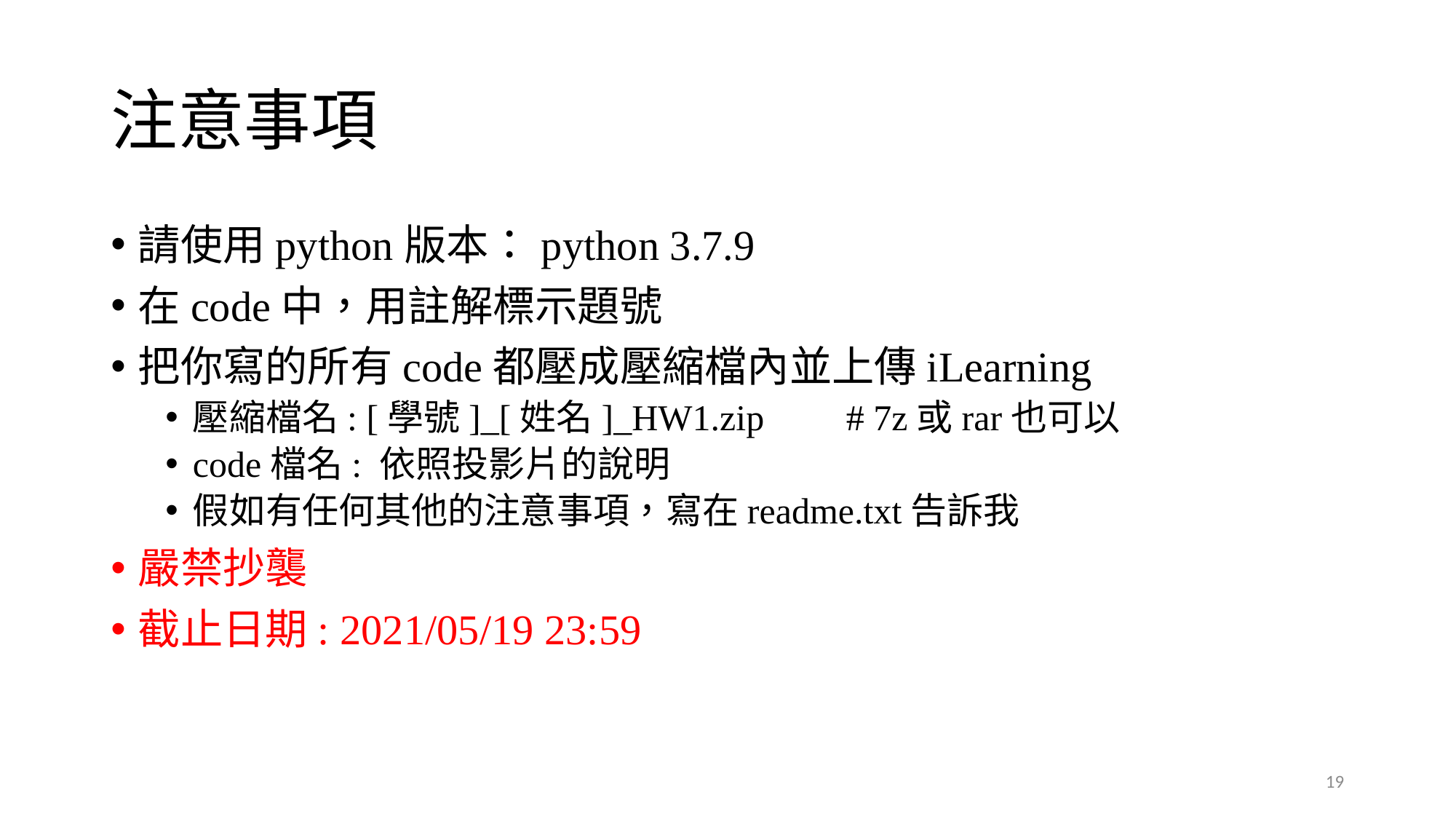

# 注意事項
請使用python版本：python 3.7.9
在code中，用註解標示題號
把你寫的所有code都壓成壓縮檔內並上傳iLearning
壓縮檔名: [學號]_[姓名]_HW1.zip         # 7z或rar也可以
code檔名: 依照投影片的說明
假如有任何其他的注意事項，寫在readme.txt告訴我
嚴禁抄襲
截止日期: 2021/05/19 23:59
19